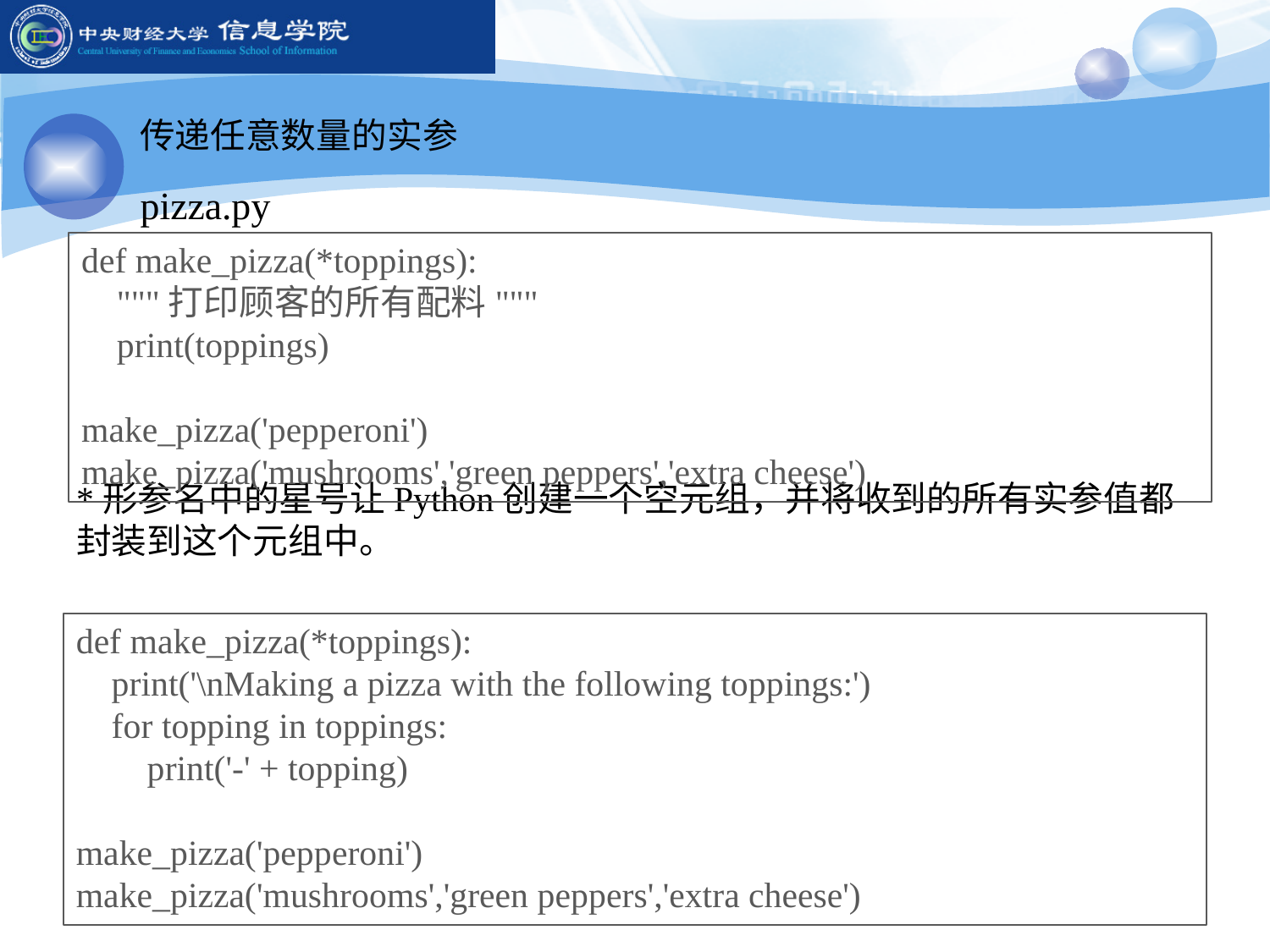

传递任意数量的实参
pizza.py
def make_pizza(*toppings):
    """打印顾客的所有配料"""
    print(toppings)

make_pizza('pepperoni')
make_pizza('mushrooms','green peppers','extra cheese')

*形参名中的星号让Python创建一个空元组，并将收到的所有实参值都封装到这个元组中。
def make_pizza(*toppings):
    print('\nMaking a pizza with the following toppings:')
    for topping in toppings:
        print('-' + topping)

make_pizza('pepperoni')
make_pizza('mushrooms','green peppers','extra cheese')